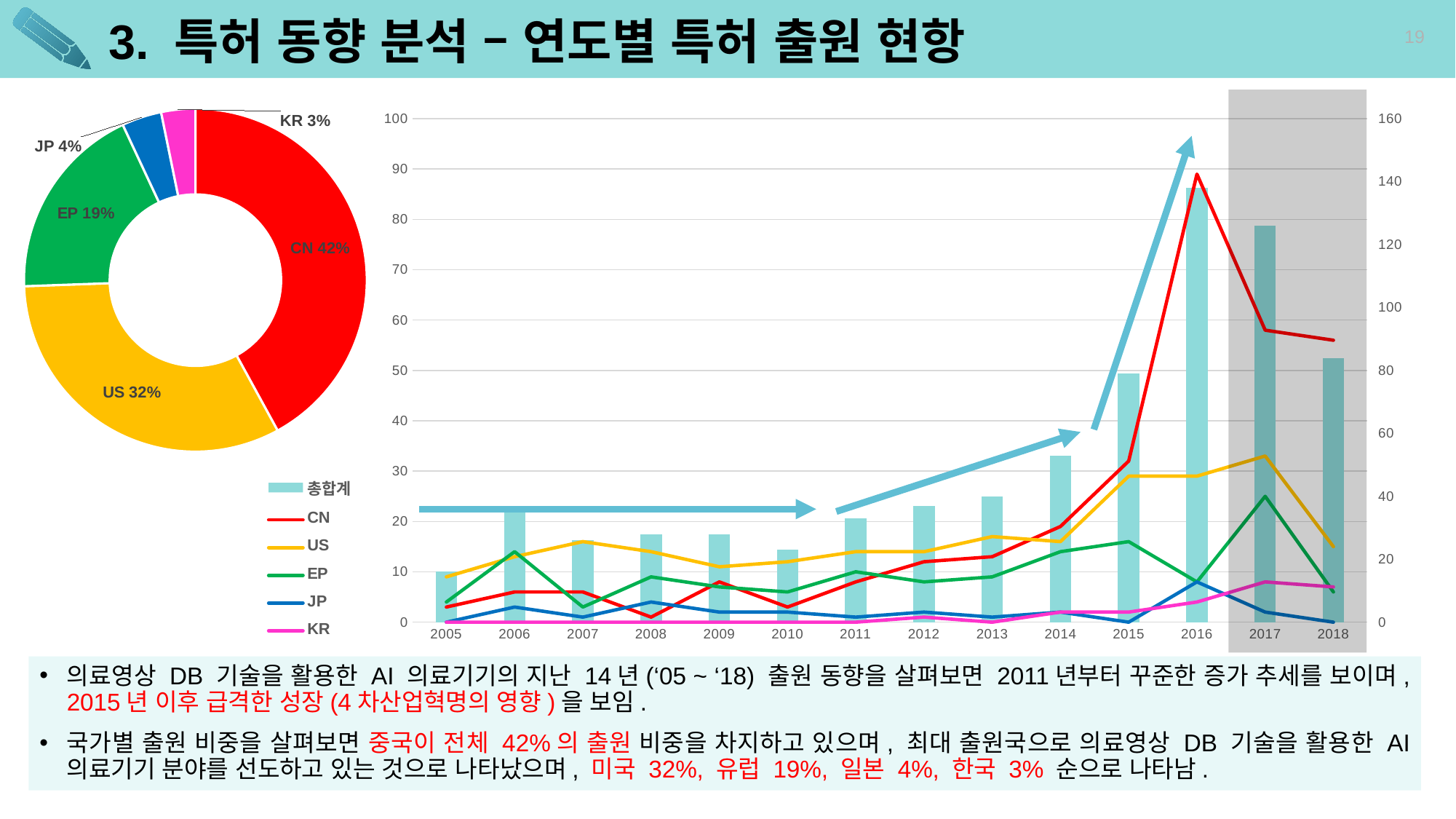

# 3. 특허 동향 분석 – 연도별 특허 출원 현항
19

### Chart

| Category |  |
|---|---|
| CN | 314.0 |
| US | 242.0 |
| EP | 139.0 |
| JP | 28.0 |
| KR | 24.0 |

### Chart

| Category | 총합계 | CN | US | EP | JP | KR |
|---|---|---|---|---|---|---|
| 2005 | 16.0 | 3.0 | 9.0 | 4.0 | 0.0 | 0.0 |
| 2006 | 36.0 | 6.0 | 13.0 | 14.0 | 3.0 | 0.0 |
| 2007 | 26.0 | 6.0 | 16.0 | 3.0 | 1.0 | 0.0 |
| 2008 | 28.0 | 1.0 | 14.0 | 9.0 | 4.0 | 0.0 |
| 2009 | 28.0 | 8.0 | 11.0 | 7.0 | 2.0 | 0.0 |
| 2010 | 23.0 | 3.0 | 12.0 | 6.0 | 2.0 | 0.0 |
| 2011 | 33.0 | 8.0 | 14.0 | 10.0 | 1.0 | 0.0 |
| 2012 | 37.0 | 12.0 | 14.0 | 8.0 | 2.0 | 1.0 |
| 2013 | 40.0 | 13.0 | 17.0 | 9.0 | 1.0 | 0.0 |
| 2014 | 53.0 | 19.0 | 16.0 | 14.0 | 2.0 | 2.0 |
| 2015 | 79.0 | 32.0 | 29.0 | 16.0 | 0.0 | 2.0 |
| 2016 | 138.0 | 89.0 | 29.0 | 8.0 | 8.0 | 4.0 |
| 2017 | 126.0 | 58.0 | 33.0 | 25.0 | 2.0 | 8.0 |
| 2018 | 84.0 | 56.0 | 15.0 | 6.0 | 0.0 | 7.0 |
의료영상 DB 기술을 활용한 AI 의료기기의 지난 14년(‘05 ~ ‘18) 출원 동향을 살펴보면 2011년부터 꾸준한 증가 추세를 보이며, 2015년 이후 급격한 성장(4차산업혁명의 영향)을 보임.
국가별 출원 비중을 살펴보면 중국이 전체 42%의 출원 비중을 차지하고 있으며, 최대 출원국으로 의료영상 DB 기술을 활용한 AI 의료기기 분야를 선도하고 있는 것으로 나타났으며, 미국 32%, 유럽 19%, 일본 4%, 한국 3% 순으로 나타남.